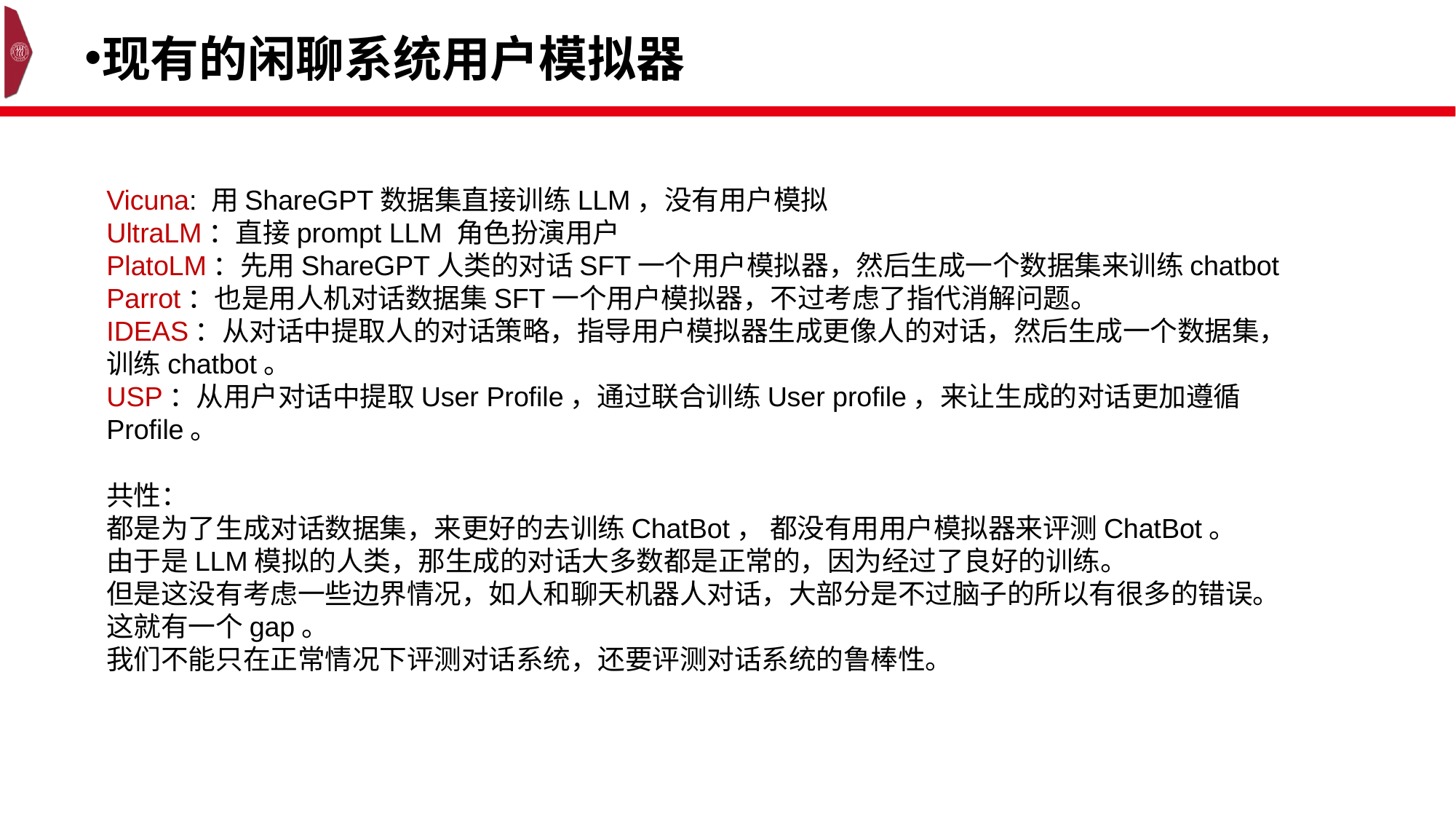

现有的闲聊系统用户模拟器
Vicuna: 用ShareGPT数据集直接训练LLM，没有用户模拟
UltraLM：直接prompt LLM 角色扮演用户
PlatoLM：先用ShareGPT人类的对话SFT一个用户模拟器，然后生成一个数据集来训练chatbot
Parrot：也是用人机对话数据集SFT一个用户模拟器，不过考虑了指代消解问题。
IDEAS：从对话中提取人的对话策略，指导用户模拟器生成更像人的对话，然后生成一个数据集，训练chatbot。
USP：从用户对话中提取User Profile，通过联合训练User profile，来让生成的对话更加遵循Profile。

共性：
都是为了生成对话数据集，来更好的去训练ChatBot， 都没有用用户模拟器来评测ChatBot。
由于是LLM模拟的人类，那生成的对话大多数都是正常的，因为经过了良好的训练。
但是这没有考虑一些边界情况，如人和聊天机器人对话，大部分是不过脑子的所以有很多的错误。这就有一个gap。
我们不能只在正常情况下评测对话系统，还要评测对话系统的鲁棒性。